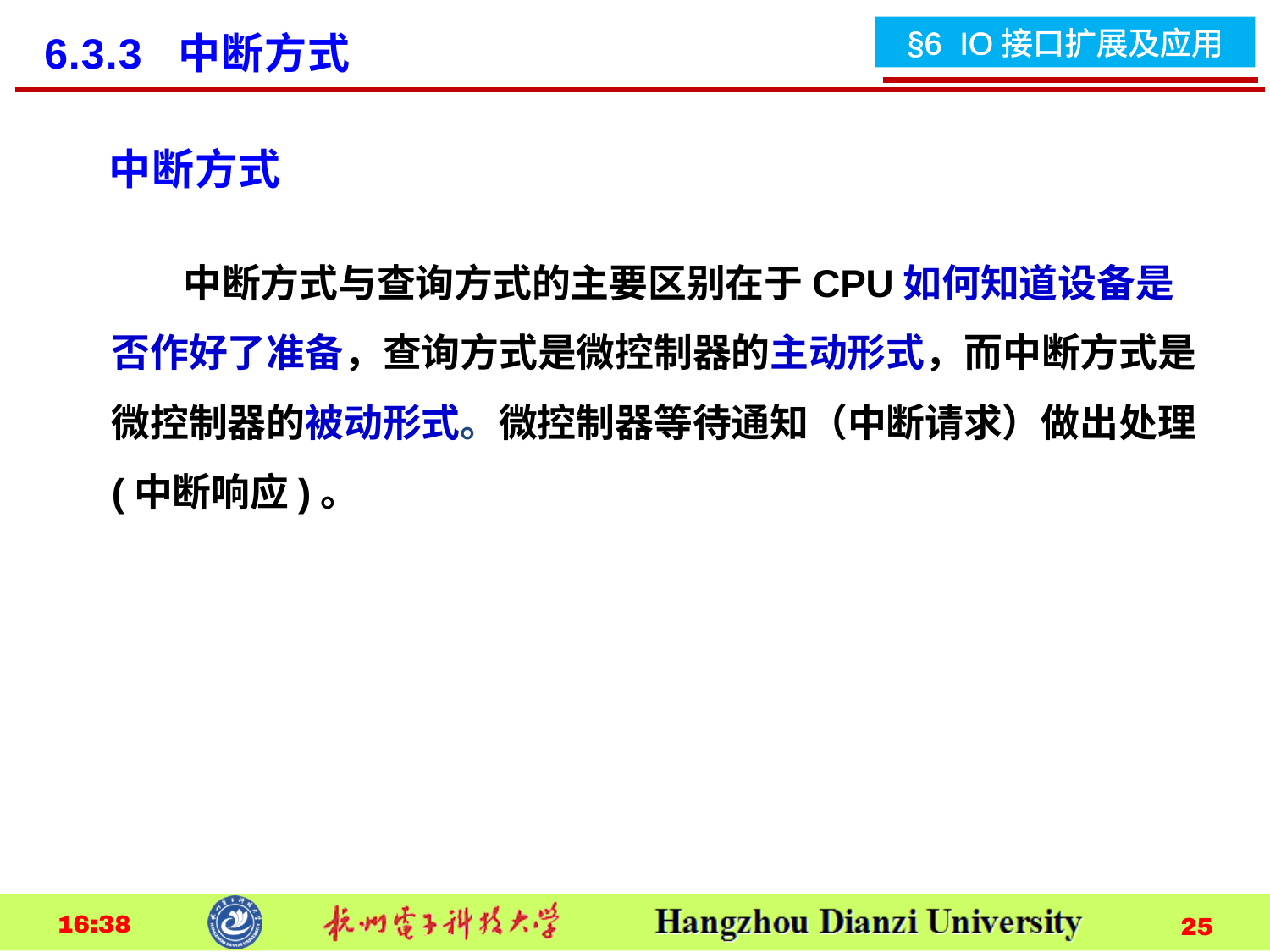

6.3.3  中断方式
中断方式
       中断方式与查询方式的主要区别在于CPU如何知道设备是否作好了准备，查询方式是微控制器的主动形式，而中断方式是微控制器的被动形式。微控制器等待通知（中断请求）做出处理(中断响应)。